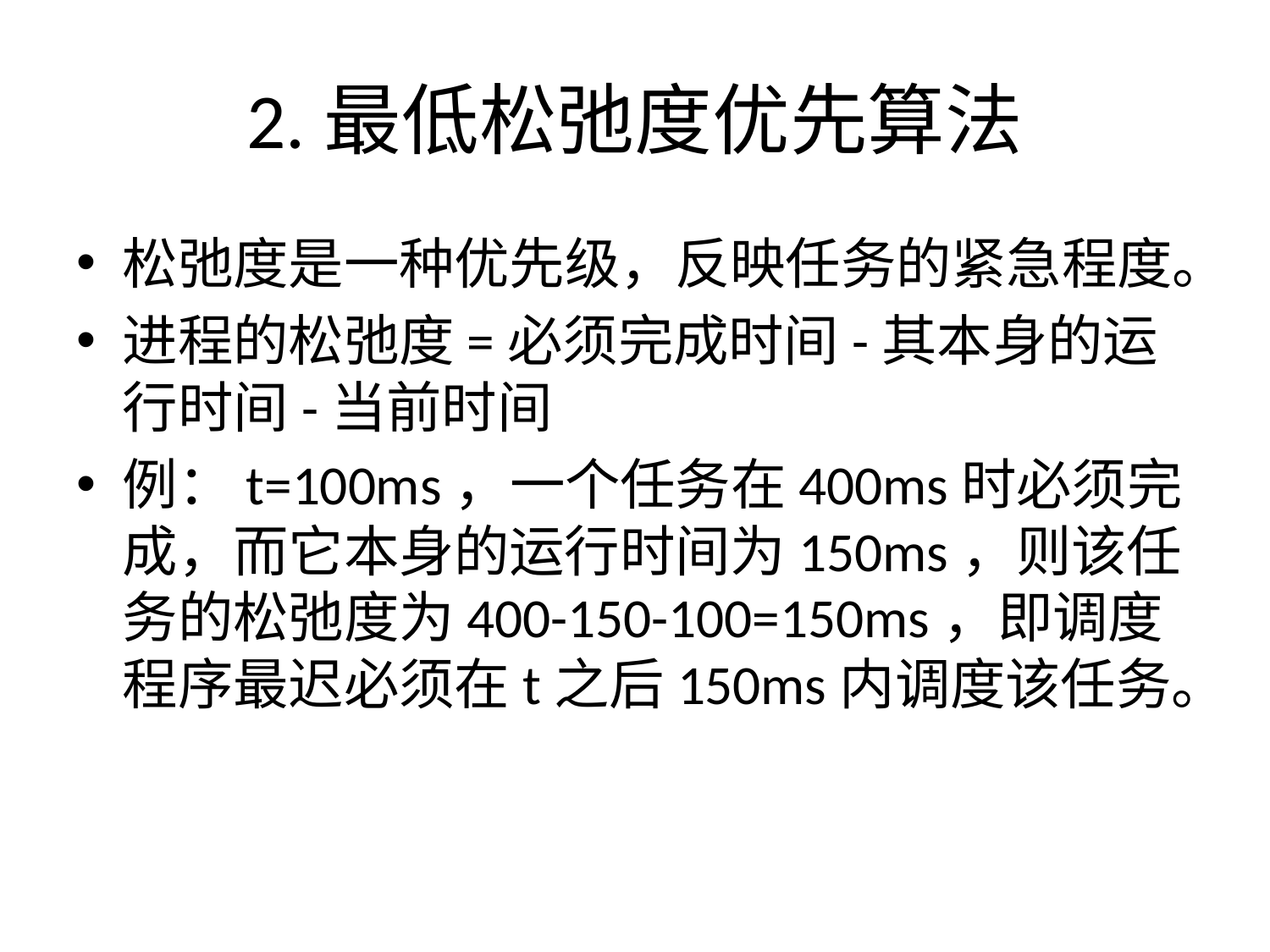

# 2.最低松弛度优先算法
松弛度是一种优先级，反映任务的紧急程度。
进程的松弛度=必须完成时间-其本身的运行时间-当前时间
例：t=100ms，一个任务在400ms时必须完成，而它本身的运行时间为150ms，则该任务的松弛度为400-150-100=150ms，即调度程序最迟必须在t之后150ms内调度该任务。